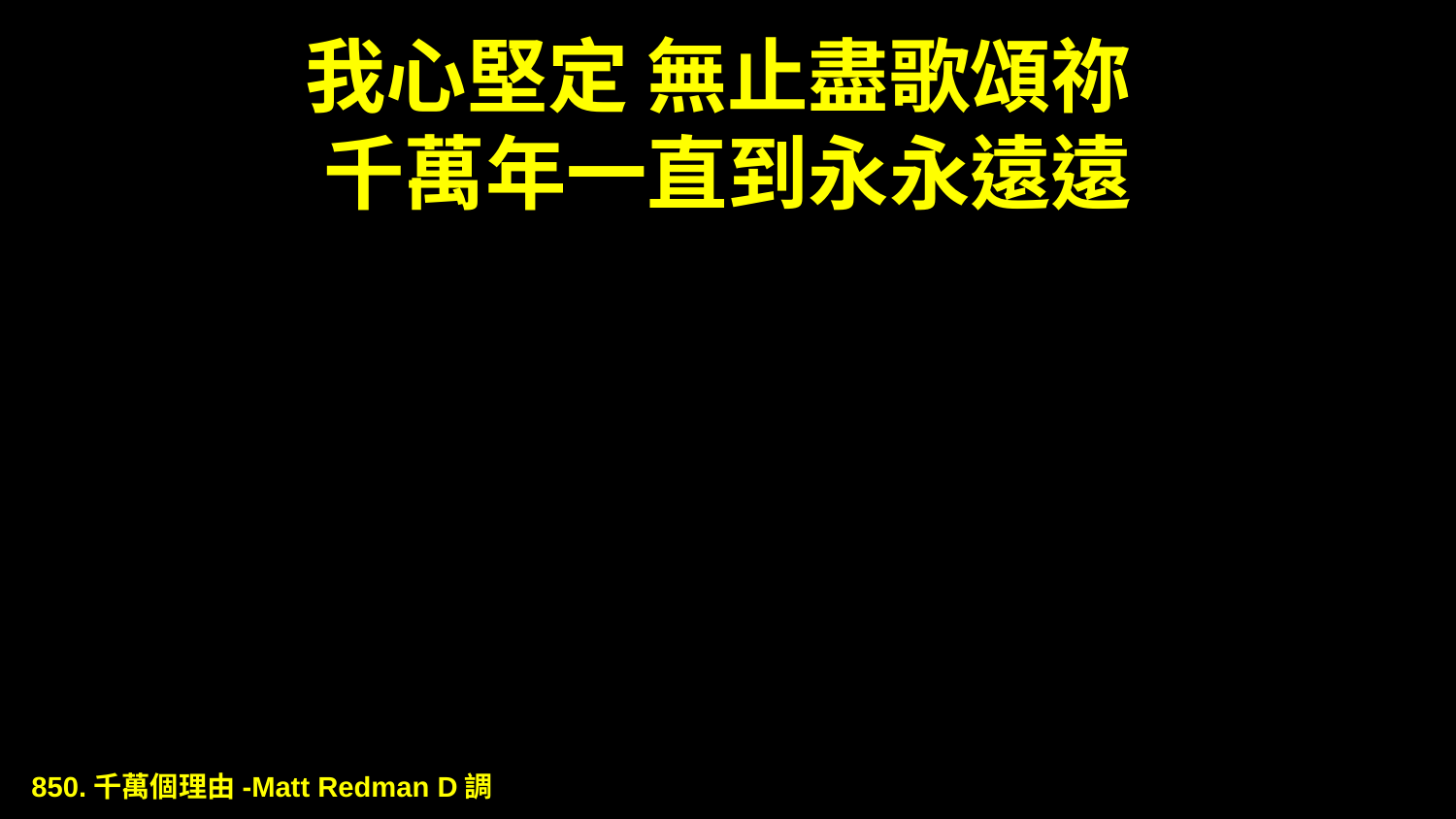

# 我心堅定 無止盡歌頌祢 千萬年一直到永永遠遠
850.千萬個理由-Matt Redman D調